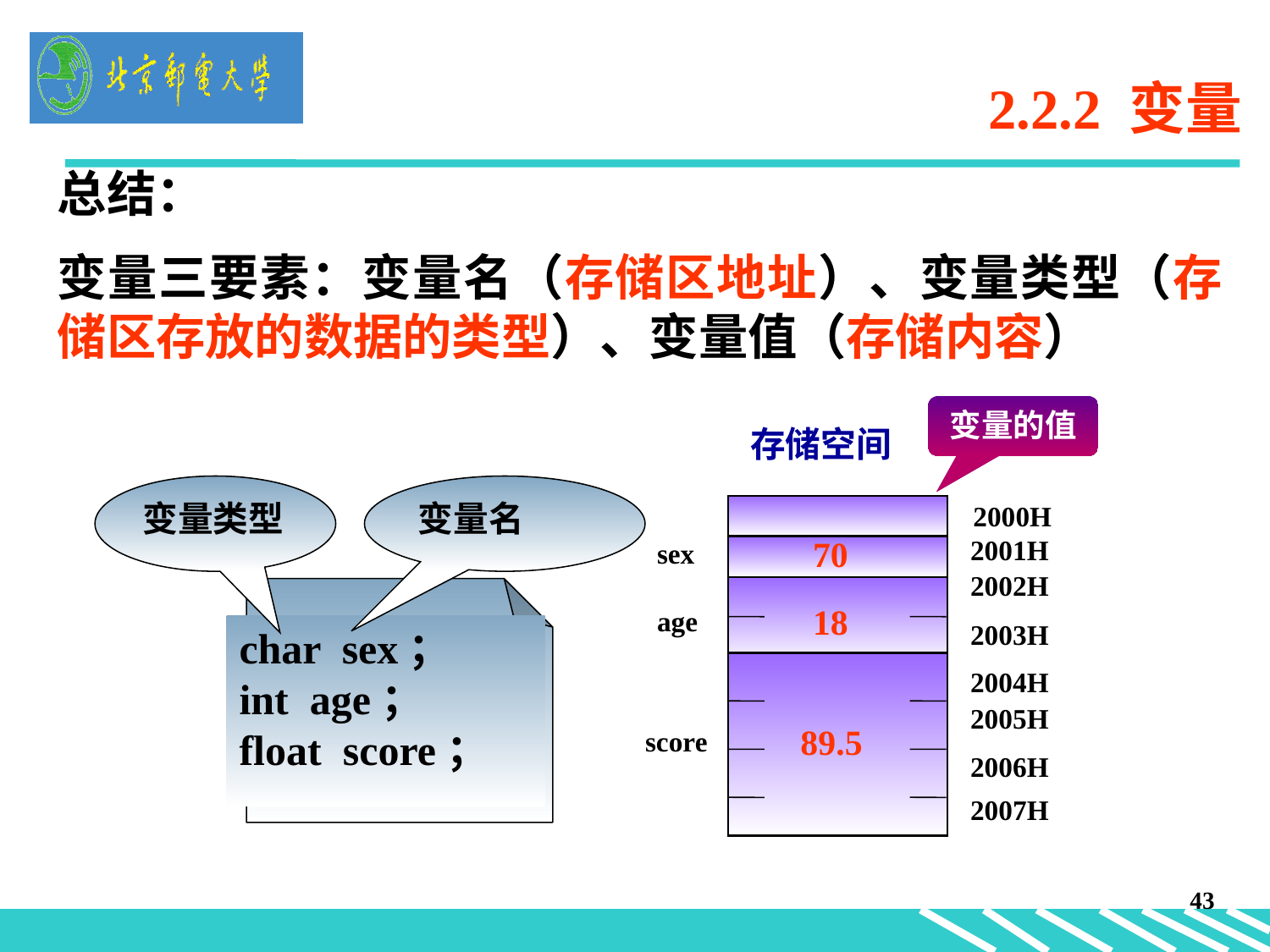

# 2.2.2 变量
总结：
变量三要素：变量名（存储区地址）、变量类型（存储区存放的数据的类型）、变量值（存储内容）
变量的值
存储空间

2000H
70
2001H

2002H

18

2003H

2004H

2005H

89.5

2006H
2007H

sex
age
score
变量类型
变量名

char  sex；
int  age；
float  score；
43